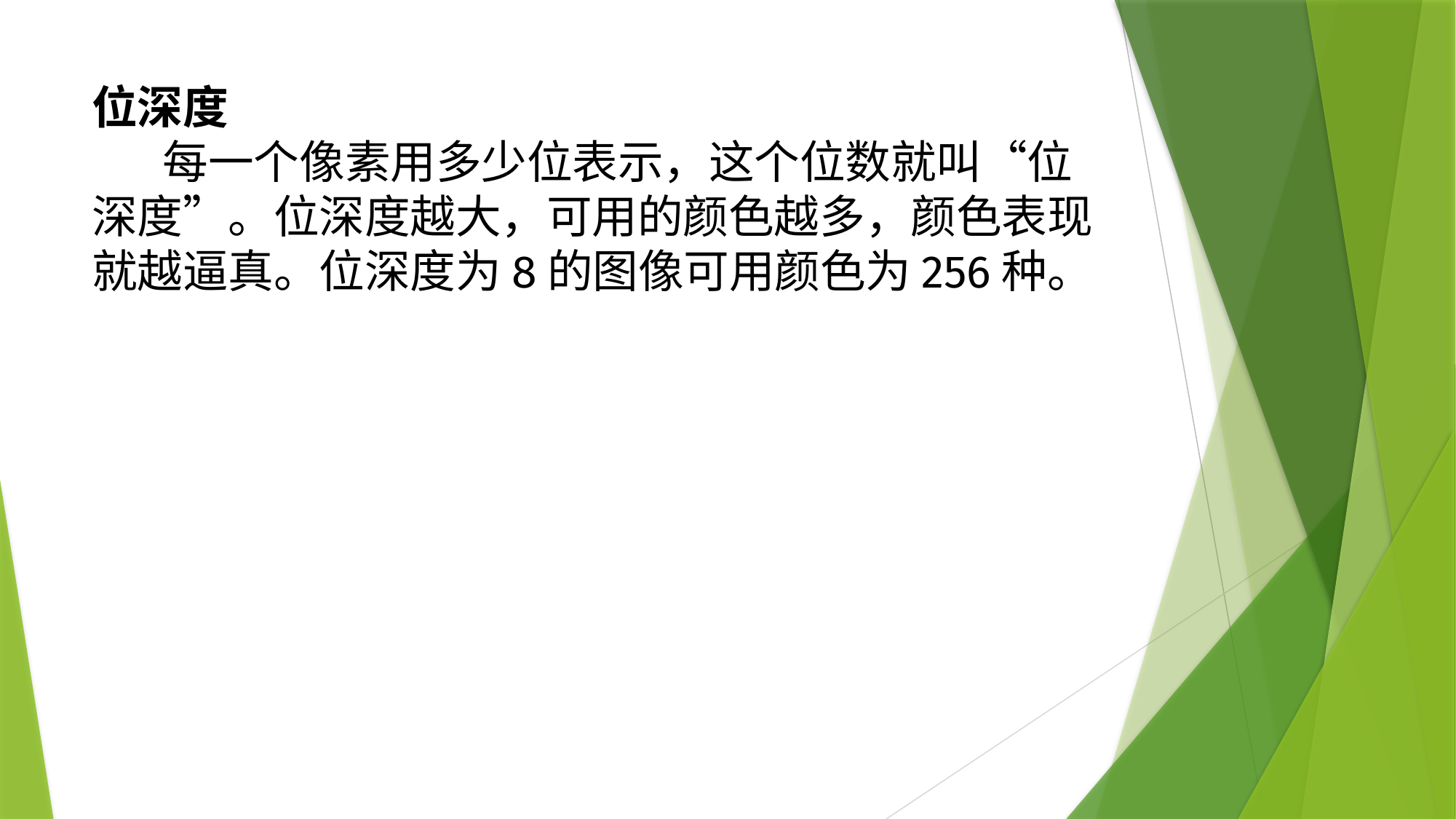

# 位深度        每一个像素用多少位表示，这个位数就叫“位深度”。位深度越大，可用的颜色越多，颜色表现就越逼真。位深度为8的图像可用颜色为256种。